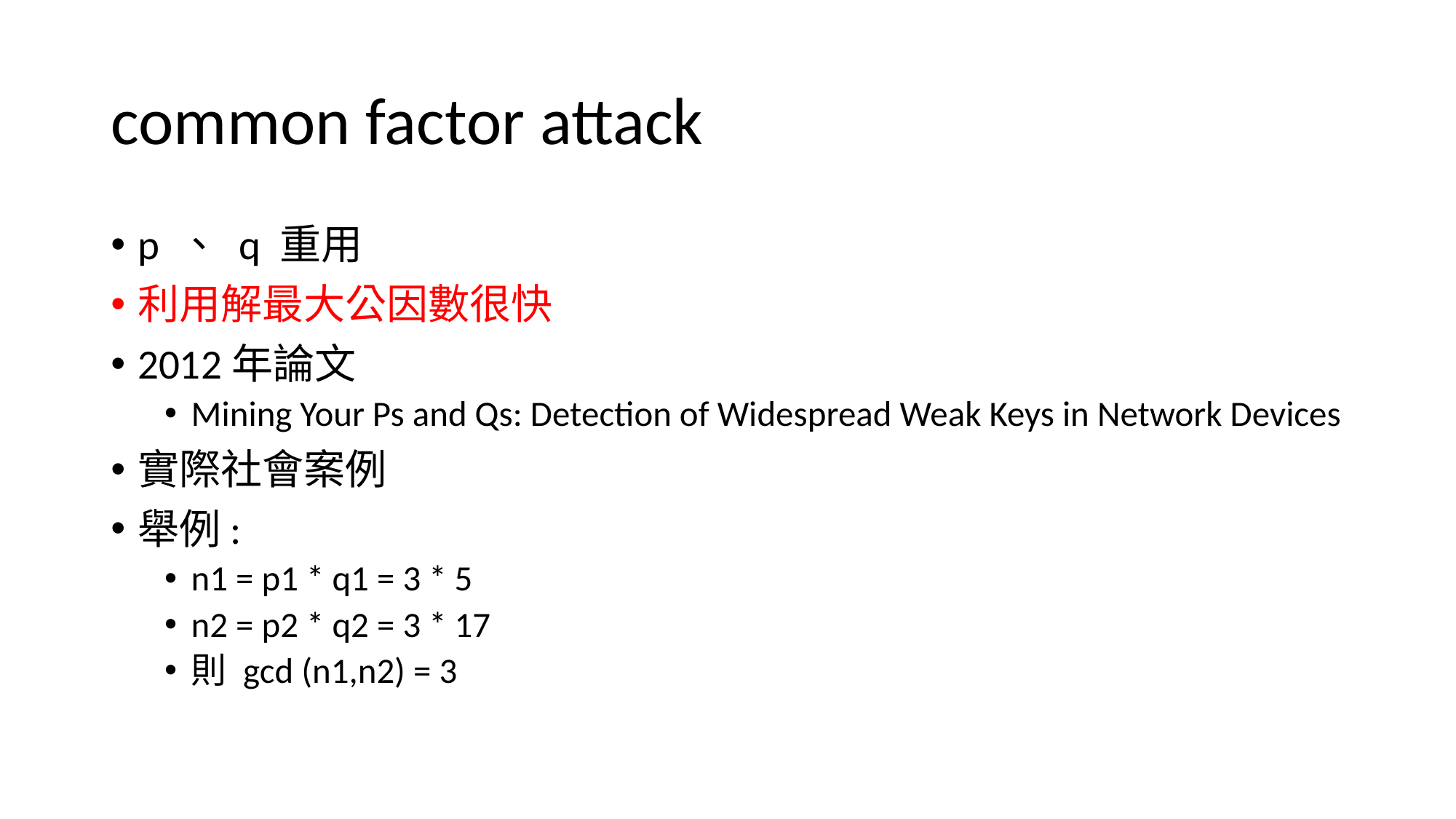

# common factor attack
p 、 q 重用
利用解最大公因數很快
2012年論文
Mining Your Ps and Qs: Detection of Widespread Weak Keys in Network Devices
實際社會案例
舉例:
n1 = p1 * q1 = 3 * 5
n2 = p2 * q2 = 3 * 17
則 gcd (n1,n2) = 3